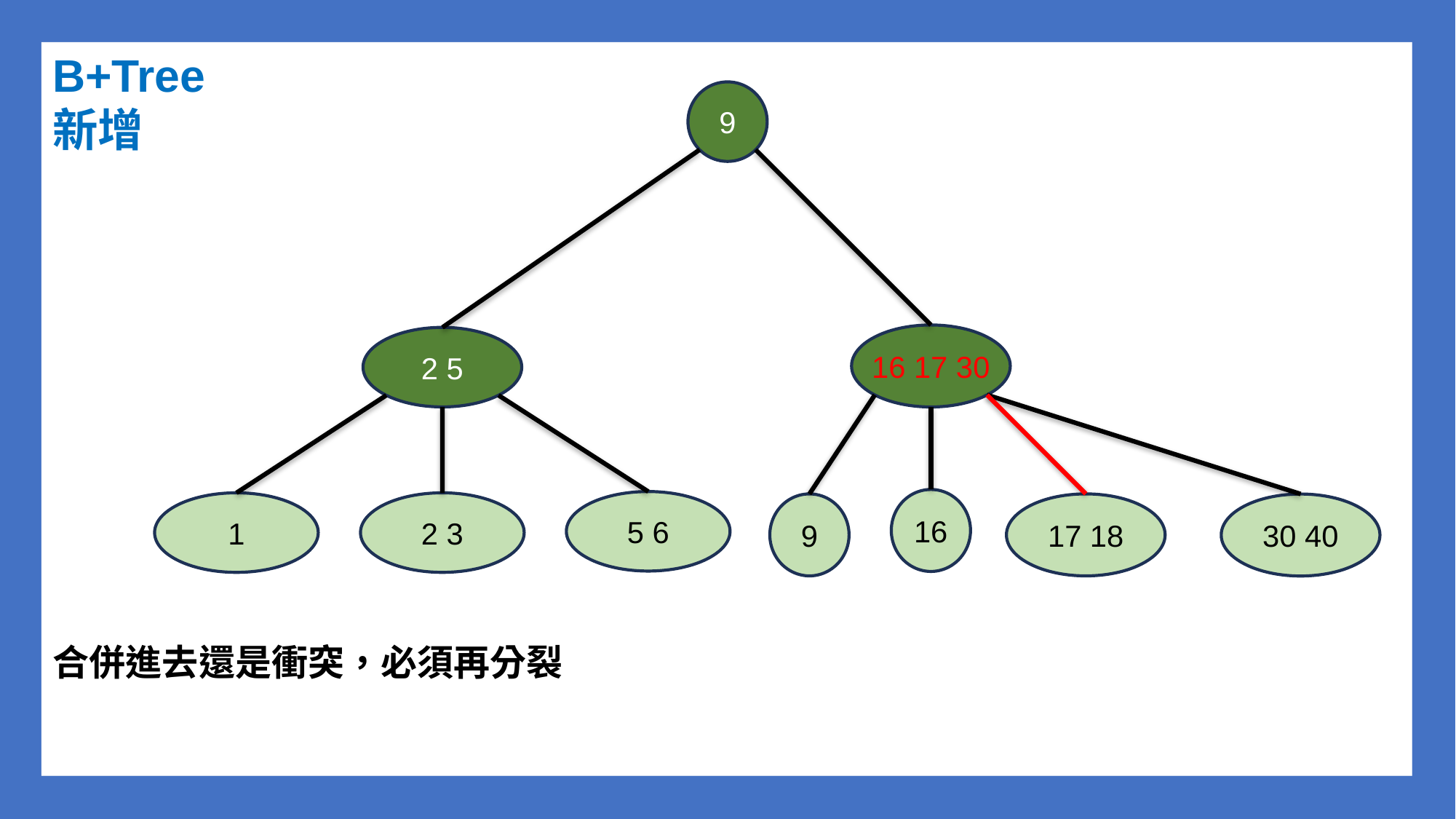

B+Tree
新增
9
16 17 30
2 5
16
5 6
2 3
1
9
17 18
30 40
合併進去還是衝突，必須再分裂